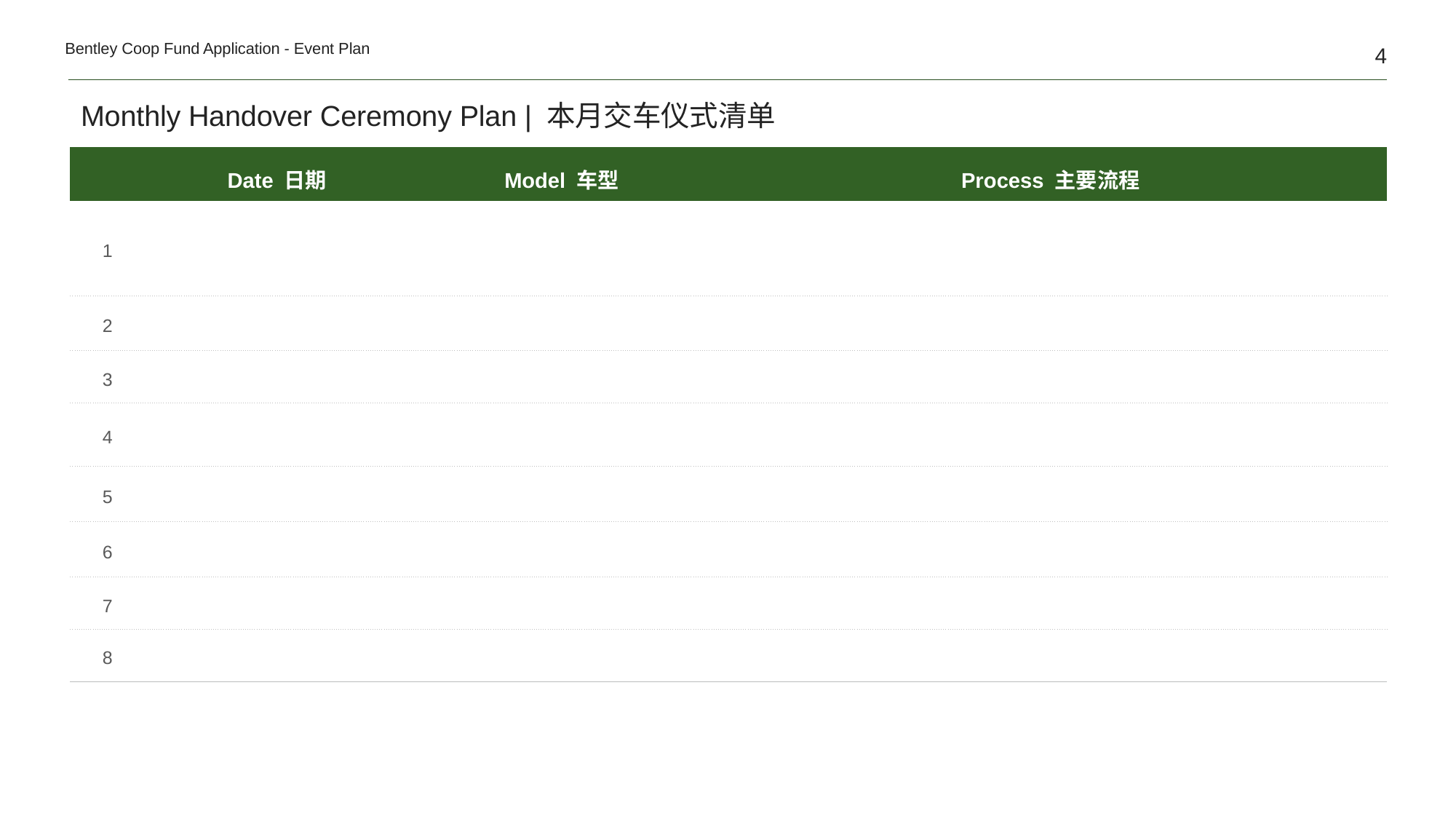

4
Bentley Coop Fund Application - Event Plan
Monthly Handover Ceremony Plan | 本月交车仪式清单
|  | Date 日期 | Model 车型 | Process 主要流程 |
| --- | --- | --- | --- |
| 1 |  |  |  |
| 2 |  |  |  |
| 3 |  |  |  |
| 4 |  |  |  |
| 5 |  |  |  |
| 6 |  |  |  |
| 7 |  |  |  |
| 8 |  |  |  |